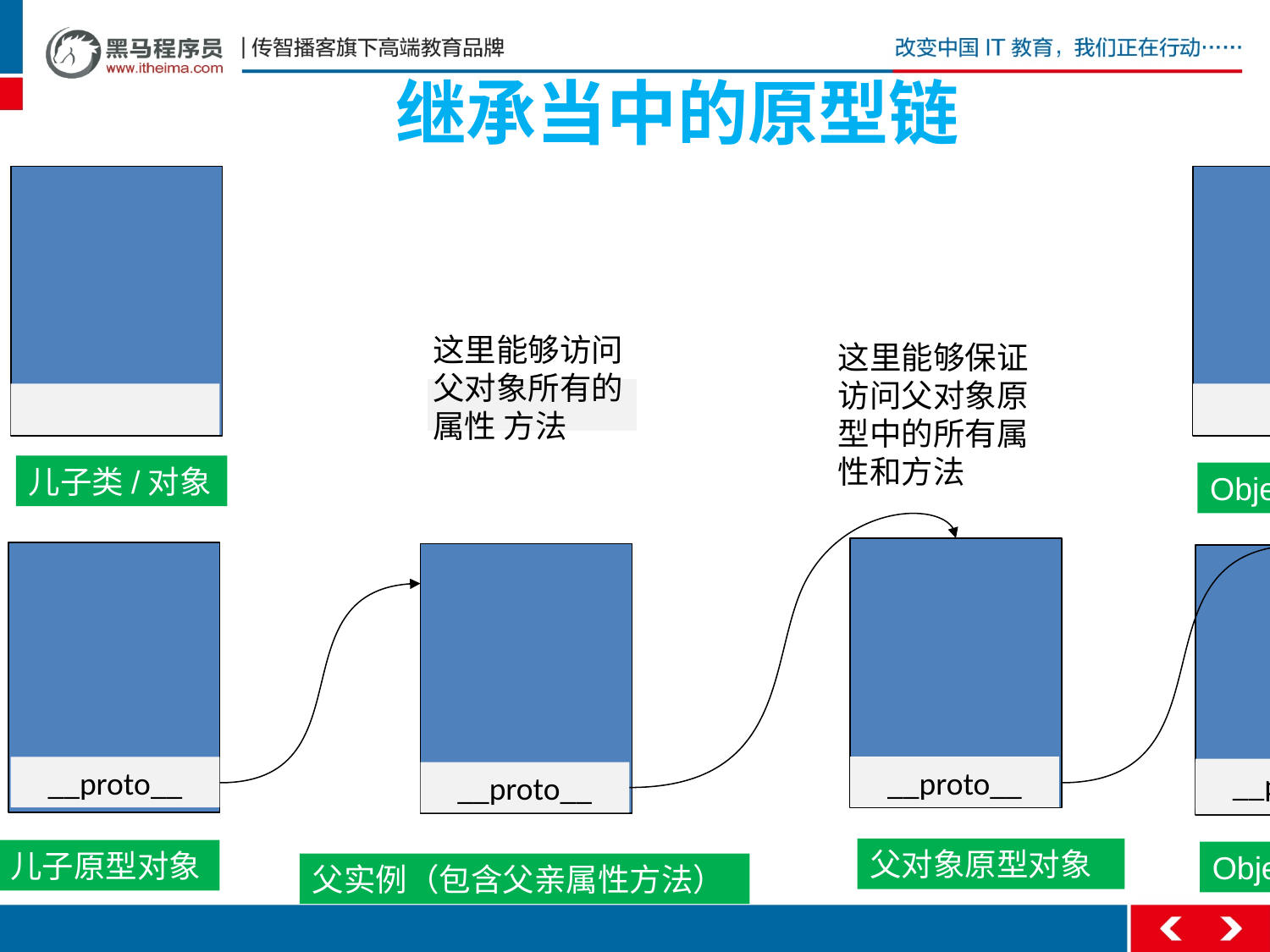

# 继承当中的原型链

这里能够访问父对象所有的属性 方法
这里能够保证访问父对象原型中的所有属性和方法

儿子类/对象
Object对象

__proto__
__proto__
__proto__
__proto__

null
父对象原型对象
儿子原型对象
Object原型
父实例（包含父亲属性方法）